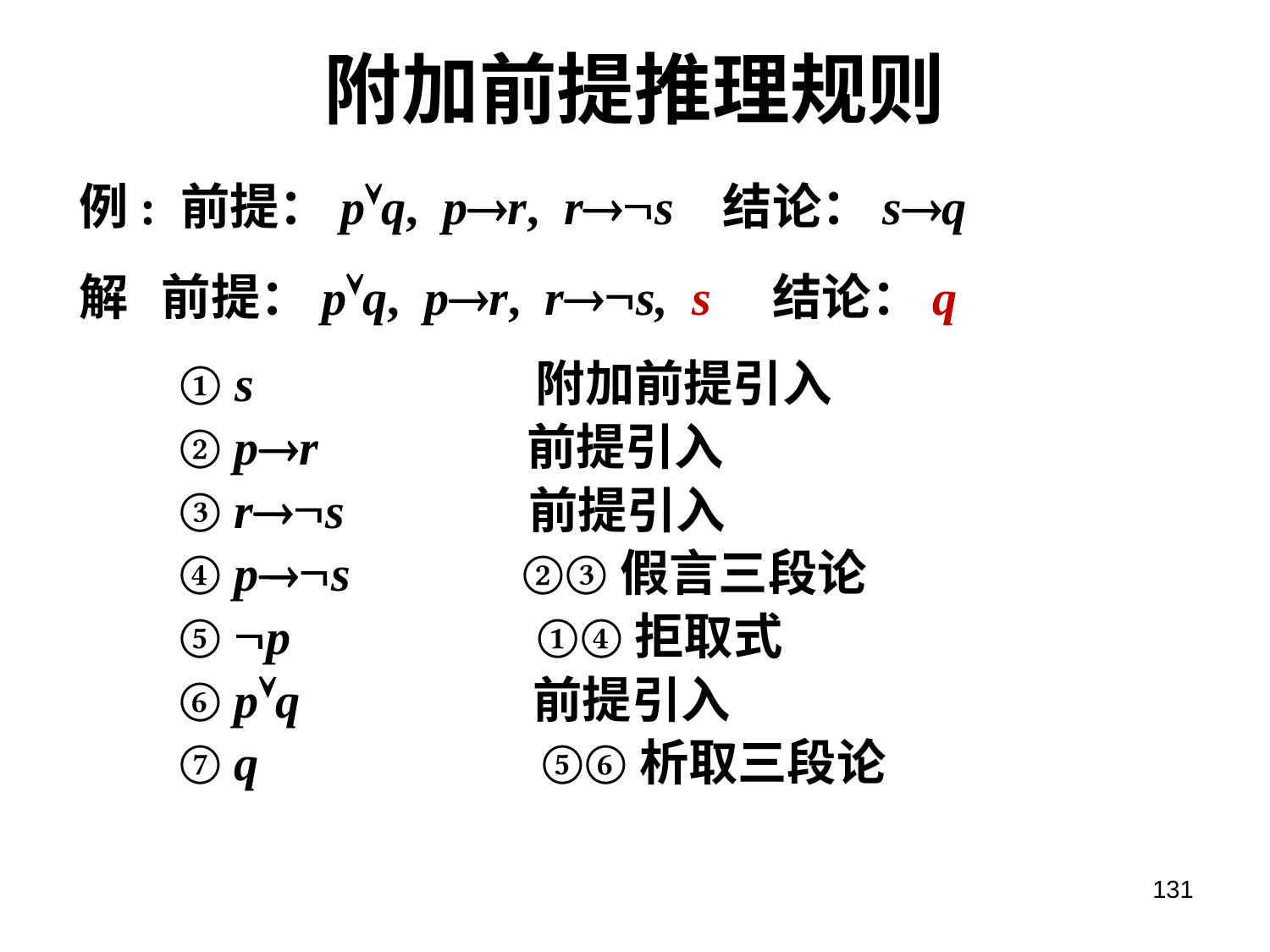

# 附加前提推理规则
例: 前提：p∨q,  p→r,  r→¬s   结论：s→q

解   前提：p∨q,  p→r,  r→¬s,  s    结论：q

   ① s                      附加前提引入
   ② p→r                前提引入
   ③ r→¬s              前提引入
   ④ p→¬s              ②③假言三段论
   ⑤ ¬p                    ①④拒取式
   ⑥ p∨q                  前提引入
   ⑦ q                       ⑤⑥析取三段论
131